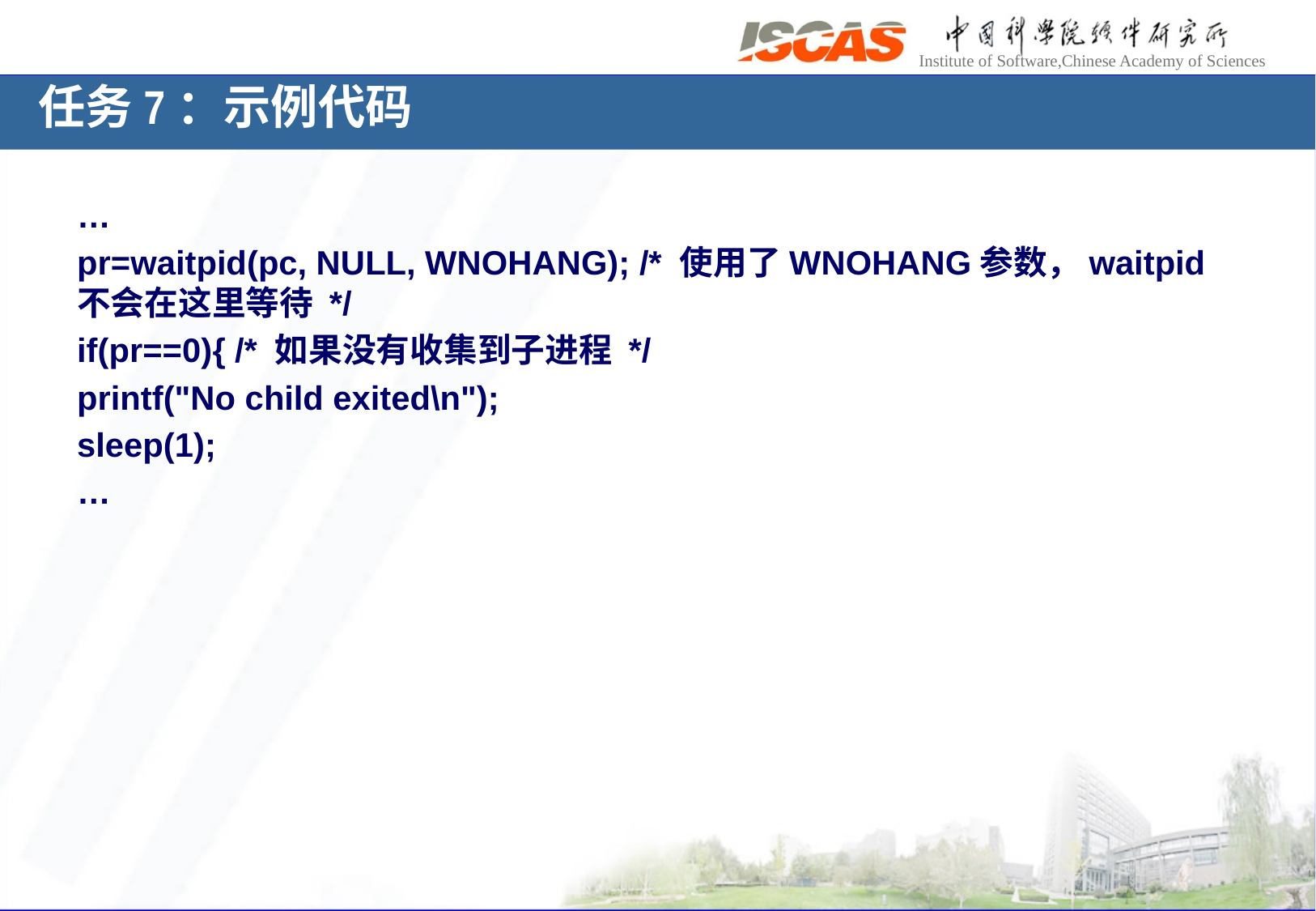

# 任务7：示例代码
…
pr=waitpid(pc, NULL, WNOHANG); /* 使用了WNOHANG参数，waitpid不会在这里等待 */
if(pr==0){ /* 如果没有收集到子进程 */
printf("No child exited\n");
sleep(1);
…